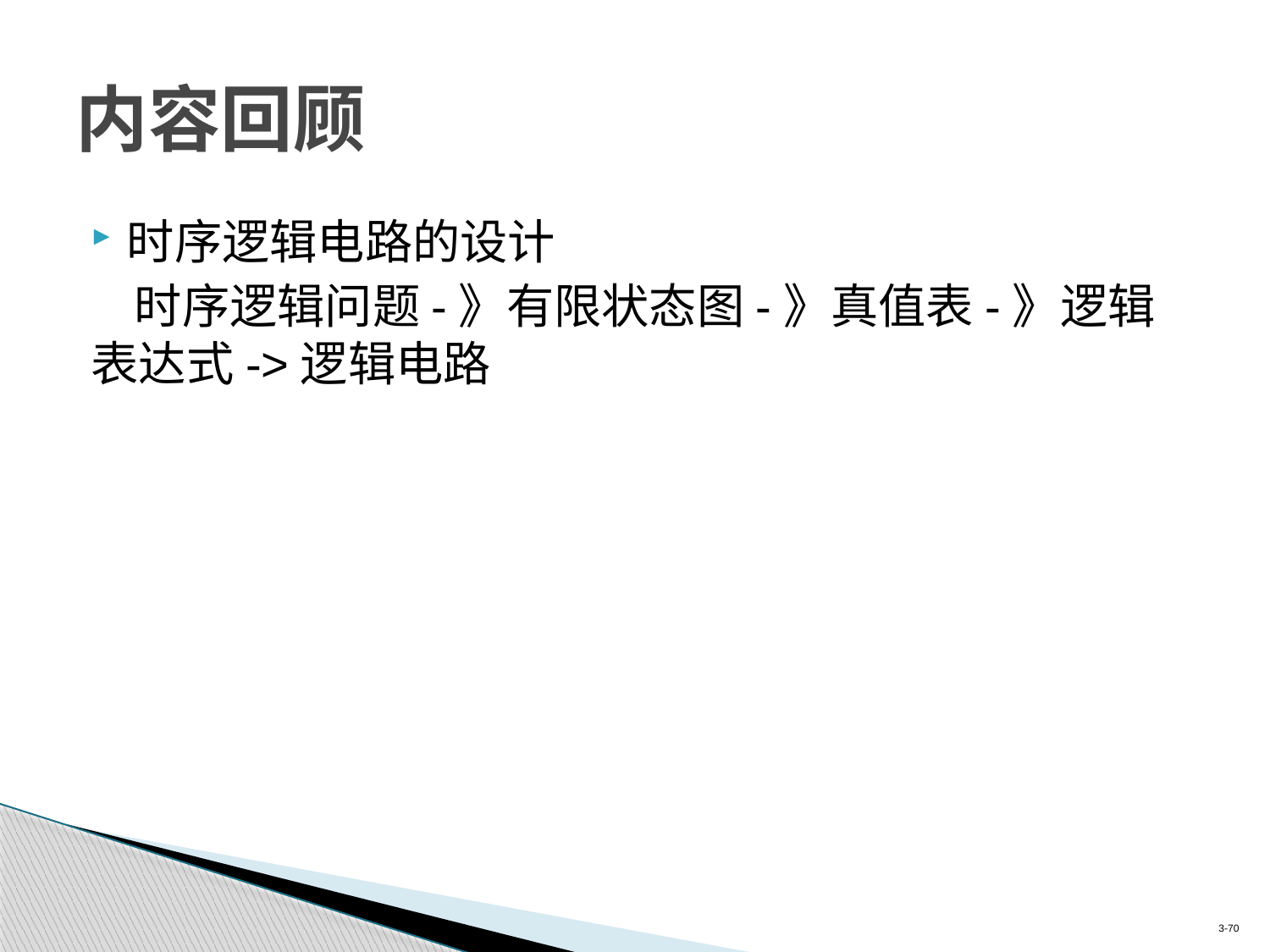

# 内容回顾
时序逻辑电路的设计
   时序逻辑问题-》有限状态图-》真值表-》逻辑表达式->逻辑电路
3-70